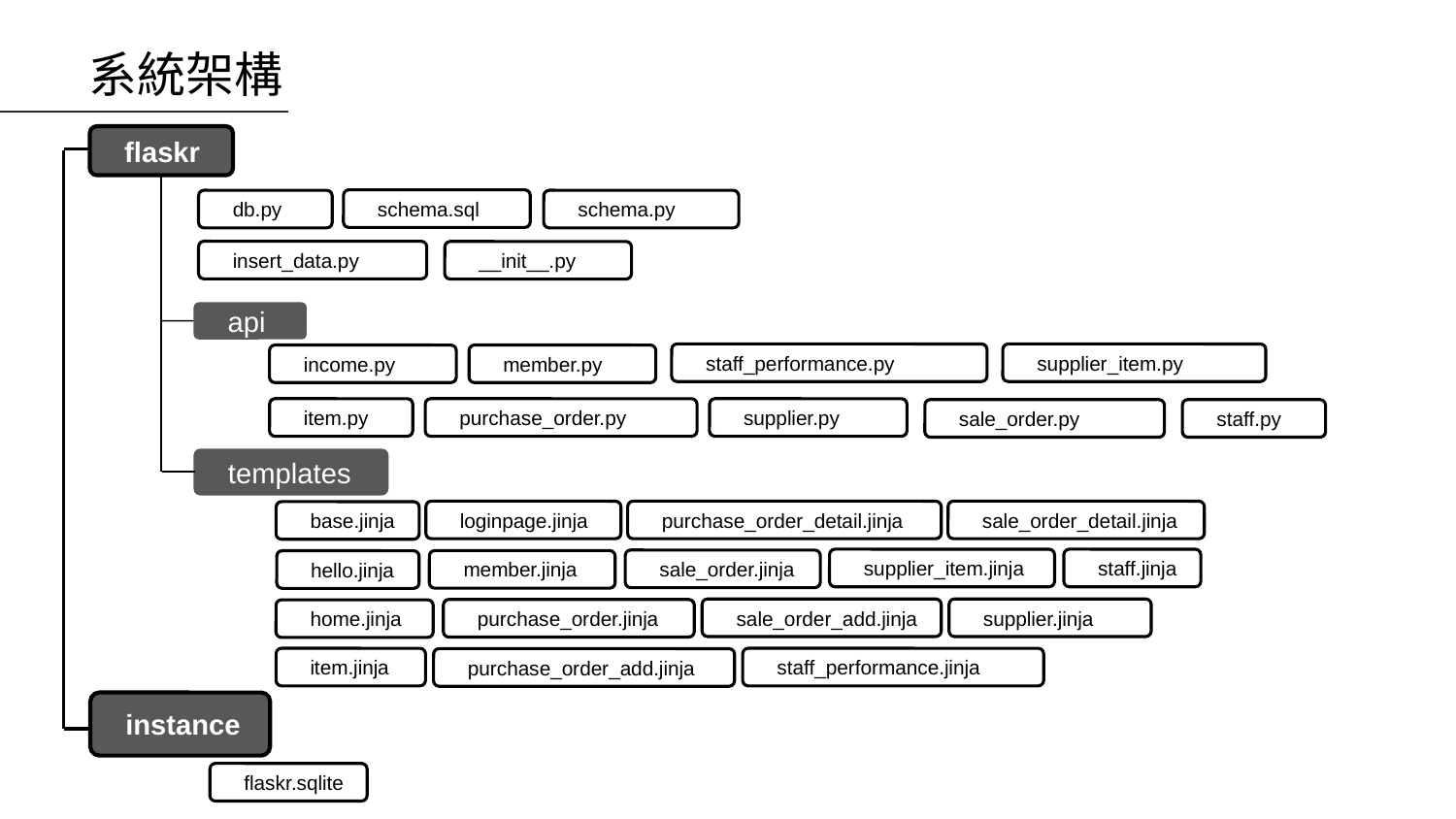

# 系統架構
flaskr
schema.sql
db.py
schema.py
insert_data.py
__init__.py
api
supplier_item.py
staff_performance.py
member.py
income.py
item.py
purchase_order.py
supplier.py
sale_order.py
staff.py
templates
purchase_order_detail.jinja
sale_order_detail.jinja
loginpage.jinja
base.jinja
staff.jinja
supplier_item.jinja
sale_order.jinja
member.jinja
hello.jinja
supplier.jinja
sale_order_add.jinja
purchase_order.jinja
home.jinja
staff_performance.jinja
item.jinja
purchase_order_add.jinja
instance
flaskr.sqlite